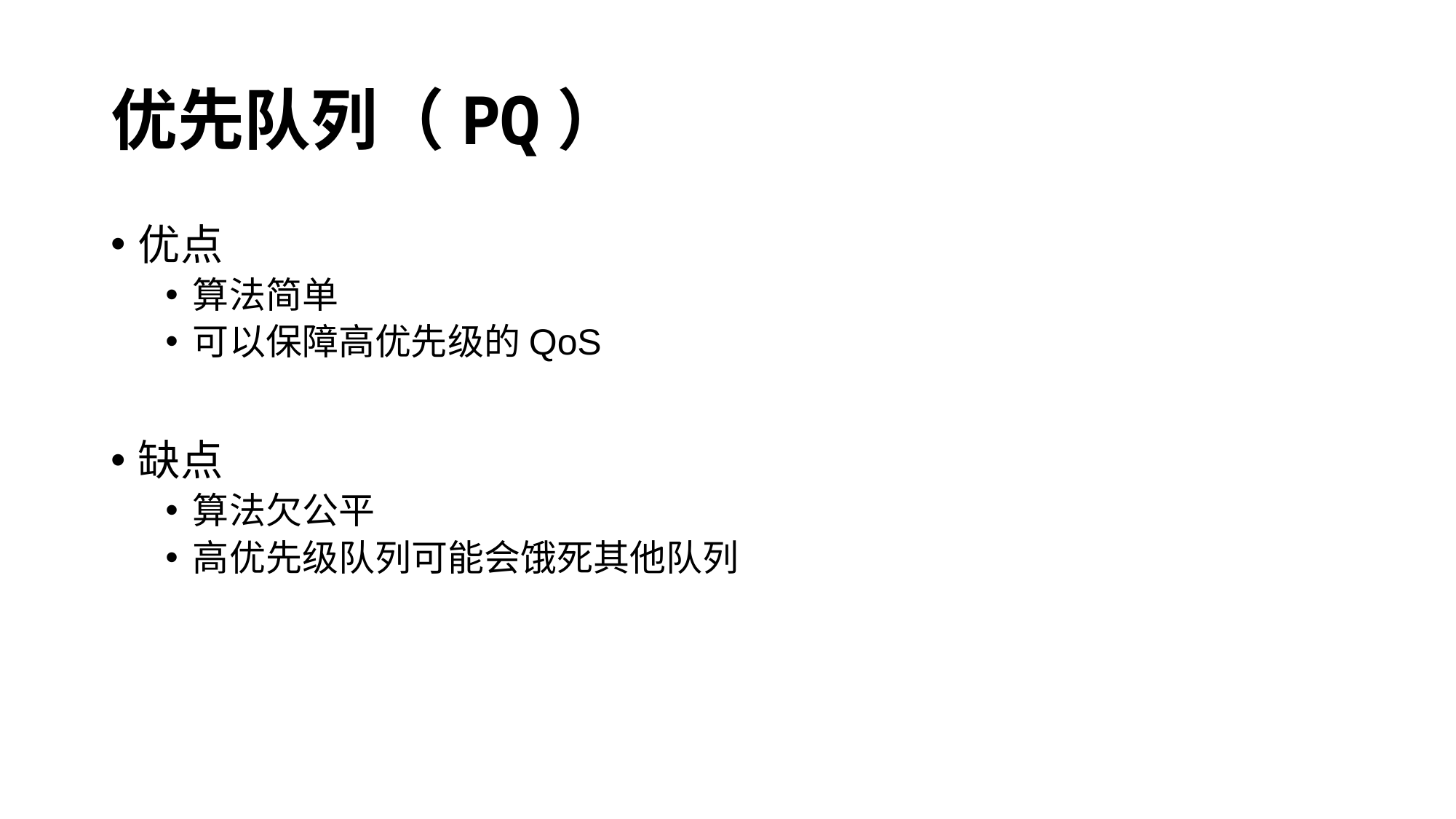

# 优先队列（PQ）
优点
算法简单
可以保障高优先级的QoS

缺点
算法欠公平
高优先级队列可能会饿死其他队列